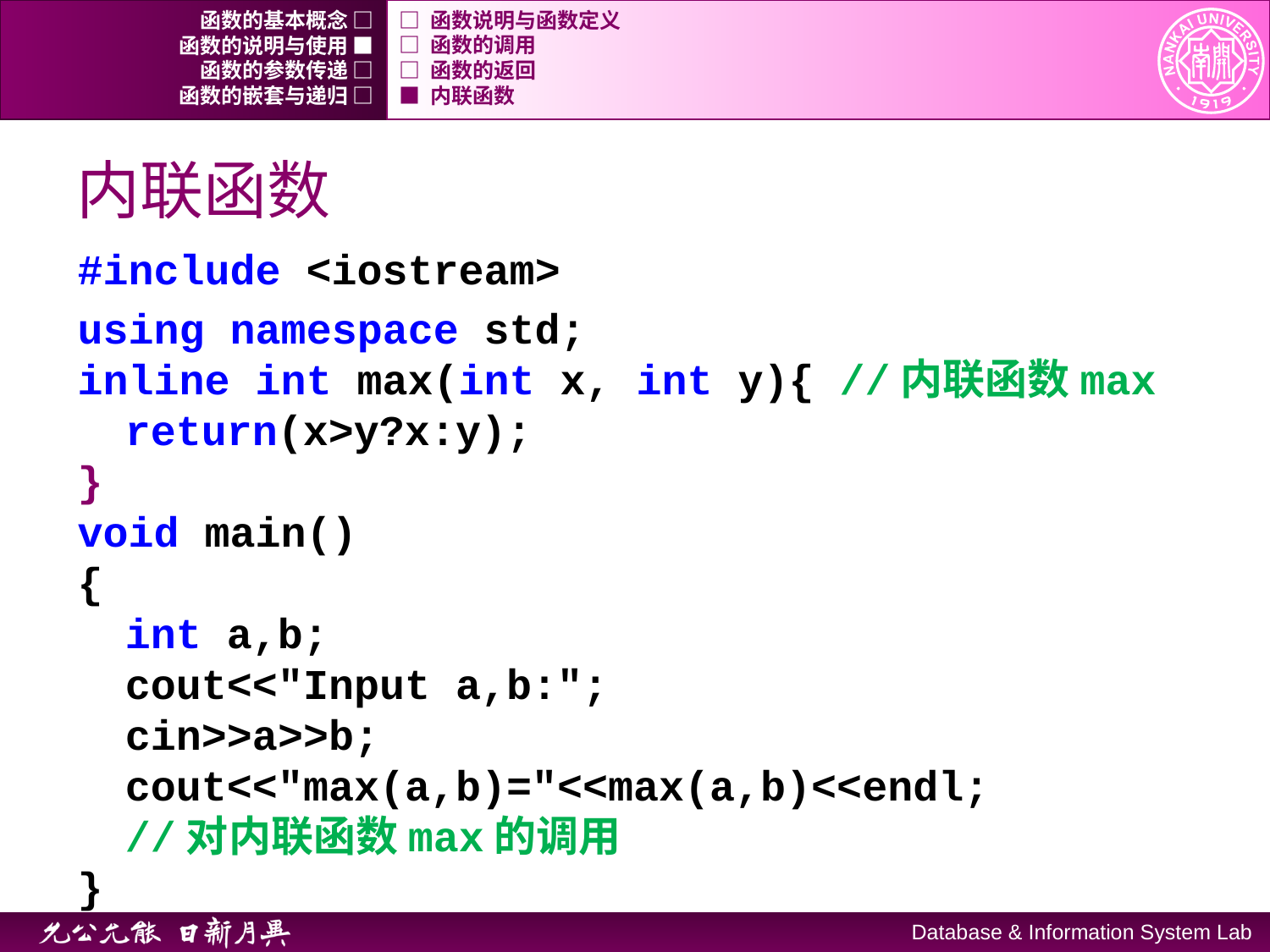

函数的基本概念 □
□ 函数说明与函数定义
函数的说明与使用 ■
□ 函数的调用
函数的参数传递 □
□ 函数的返回
函数的嵌套与递归 □
■ 内联函数
# 内联函数
#include <iostream>
using namespace std;
inline int max(int x, int y){ //内联函数max
	return(x>y?x:y);
}
void main()
{
	int a,b;
	cout<<"Input a,b:";
	cin>>a>>b;
	cout<<"max(a,b)="<<max(a,b)<<endl;
	//对内联函数max的调用
}